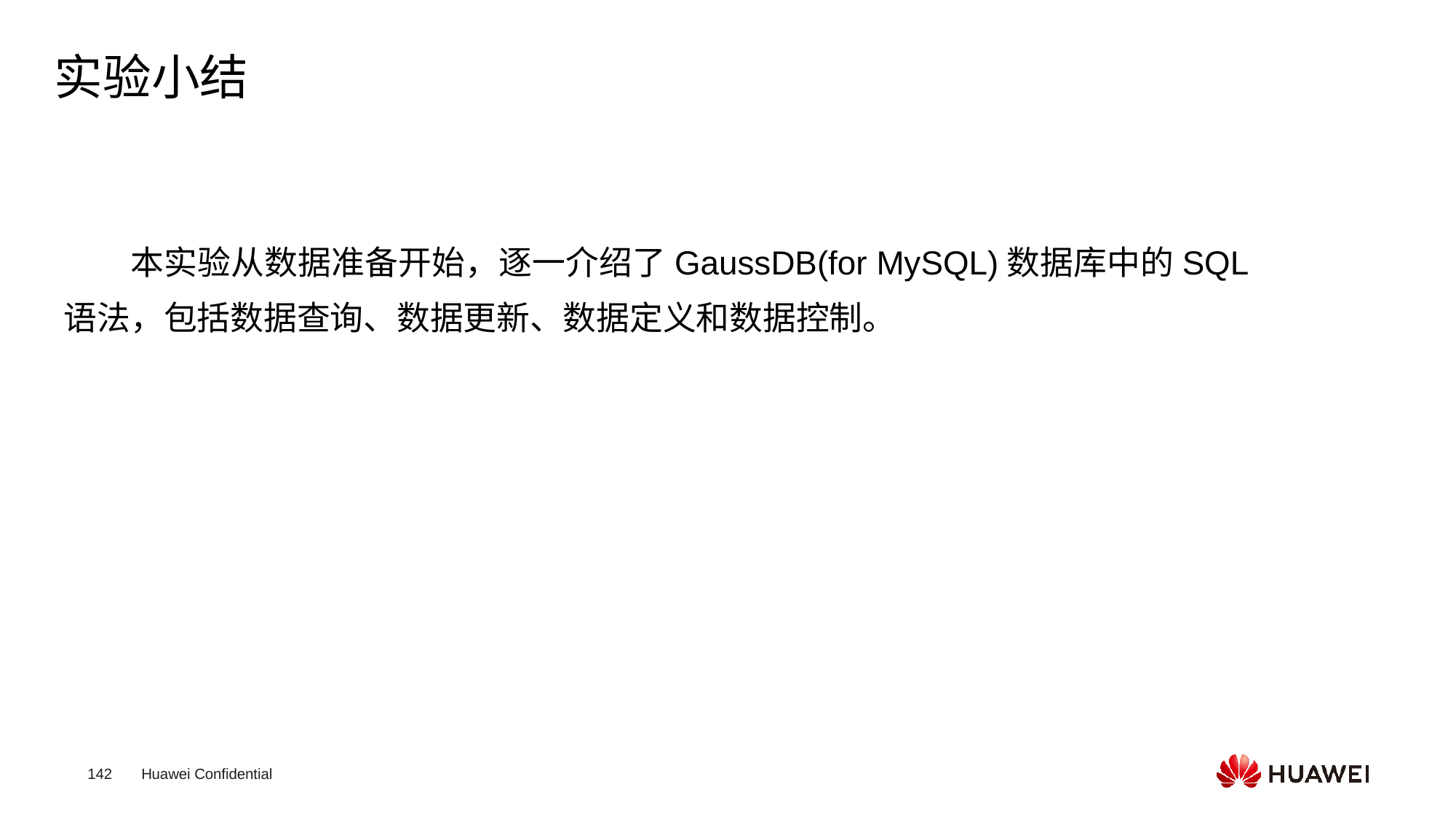

# 实验小结
本实验从数据准备开始，逐一介绍了GaussDB(for MySQL)数据库中的SQL语法，包括数据查询、数据更新、数据定义和数据控制。